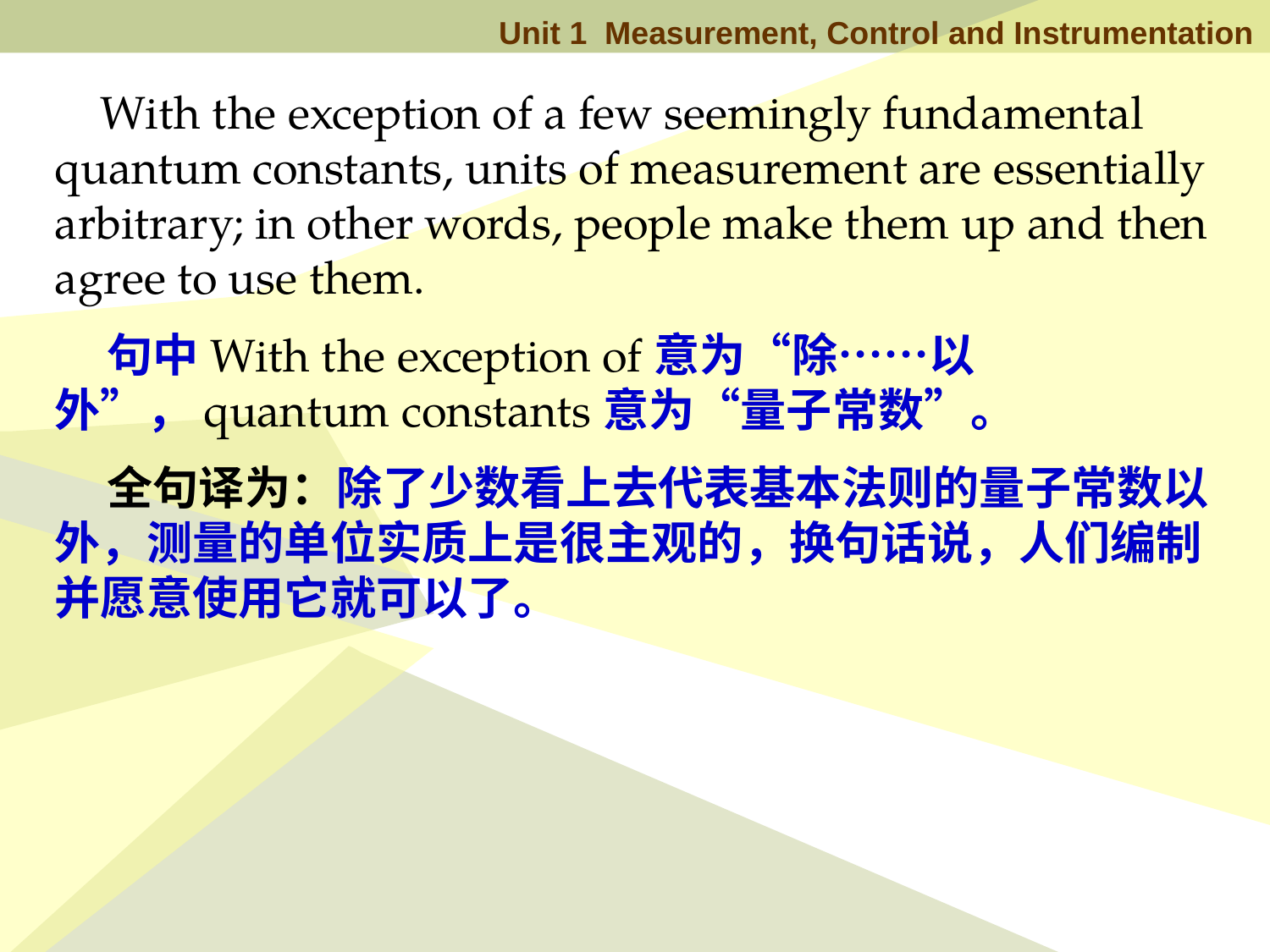

With the exception of a few seemingly fundamental quantum constants, units of measurement are essentially arbitrary; in other words, people make them up and then agree to use them.
    句中With the exception of意为“除……以外”，quantum constants意为“量子常数”。
    全句译为：除了少数看上去代表基本法则的量子常数以外，测量的单位实质上是很主观的，换句话说，人们编制并愿意使用它就可以了。